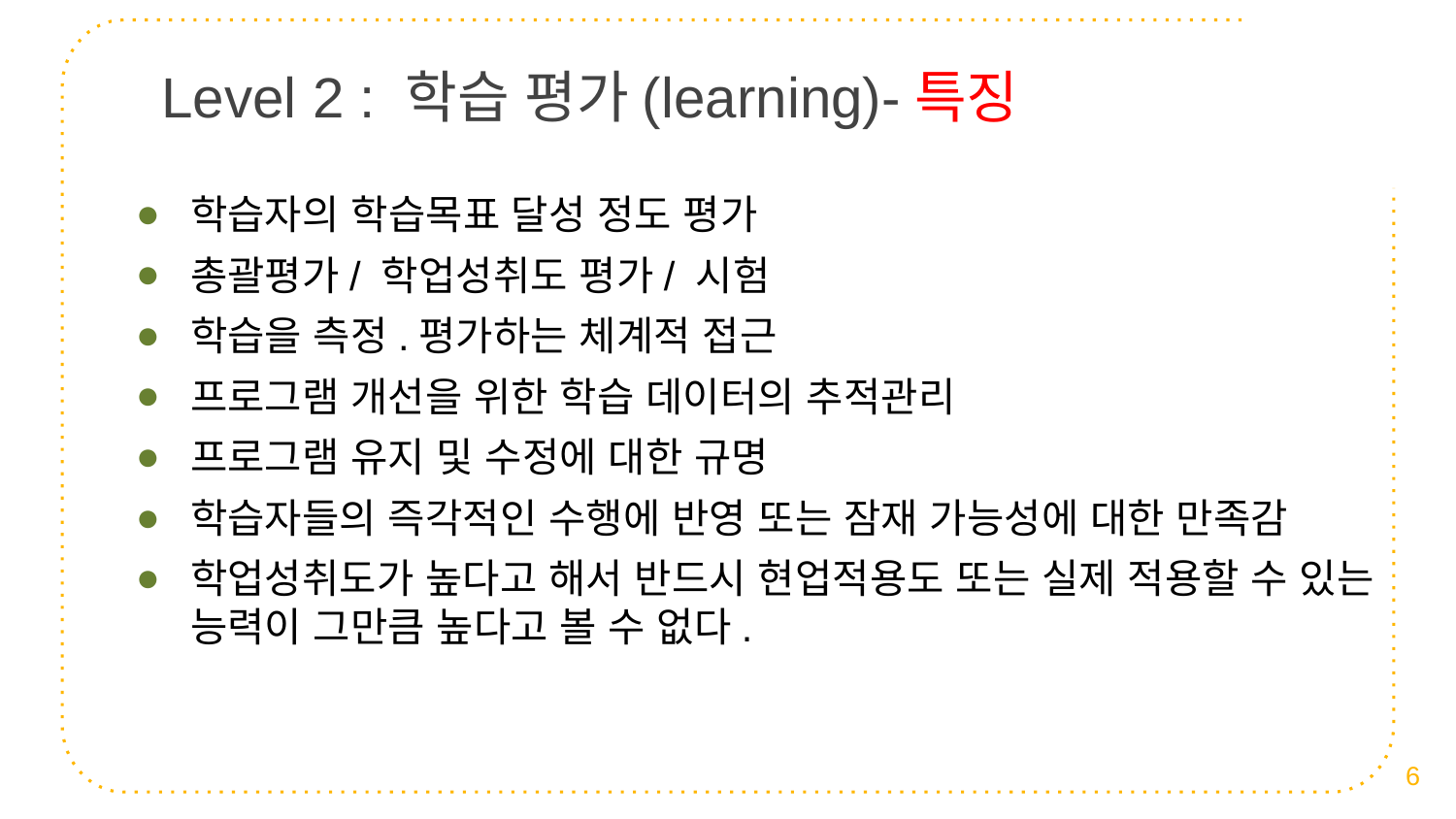

# Level 2 : 학습 평가(learning)-특징
학습자의 학습목표 달성 정도 평가
총괄평가/ 학업성취도 평가/ 시험
학습을 측정.평가하는 체계적 접근
프로그램 개선을 위한 학습 데이터의 추적관리
프로그램 유지 및 수정에 대한 규명
학습자들의 즉각적인 수행에 반영 또는 잠재 가능성에 대한 만족감
학업성취도가 높다고 해서 반드시 현업적용도 또는 실제 적용할 수 있는 능력이 그만큼 높다고 볼 수 없다.

6